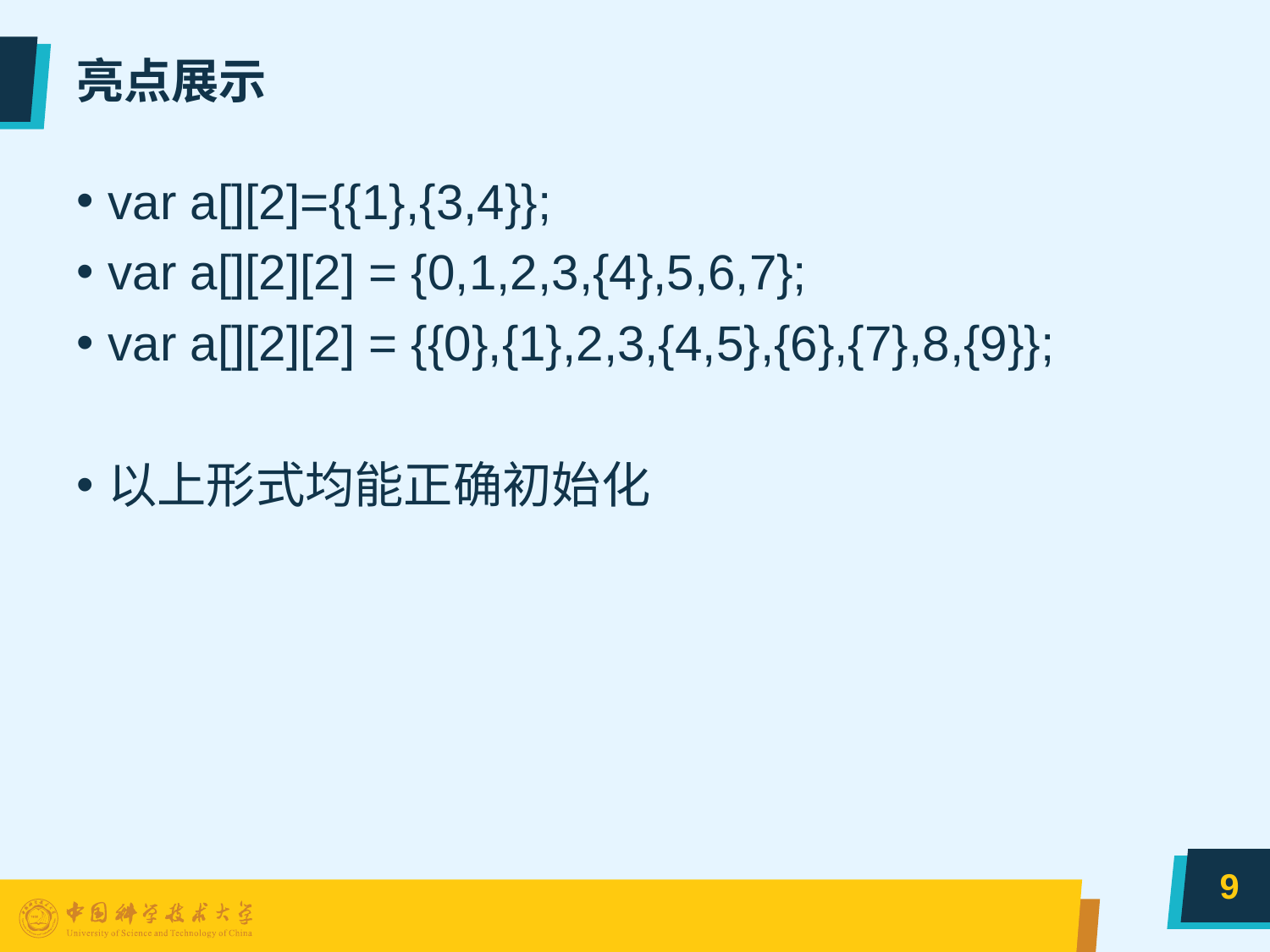

# 亮点展示
var a[][2]={{1},{3,4}};
var a[][2][2] = {0,1,2,3,{4},5,6,7};
var a[][2][2] = {{0},{1},2,3,{4,5},{6},{7},8,{9}};

以上形式均能正确初始化

9